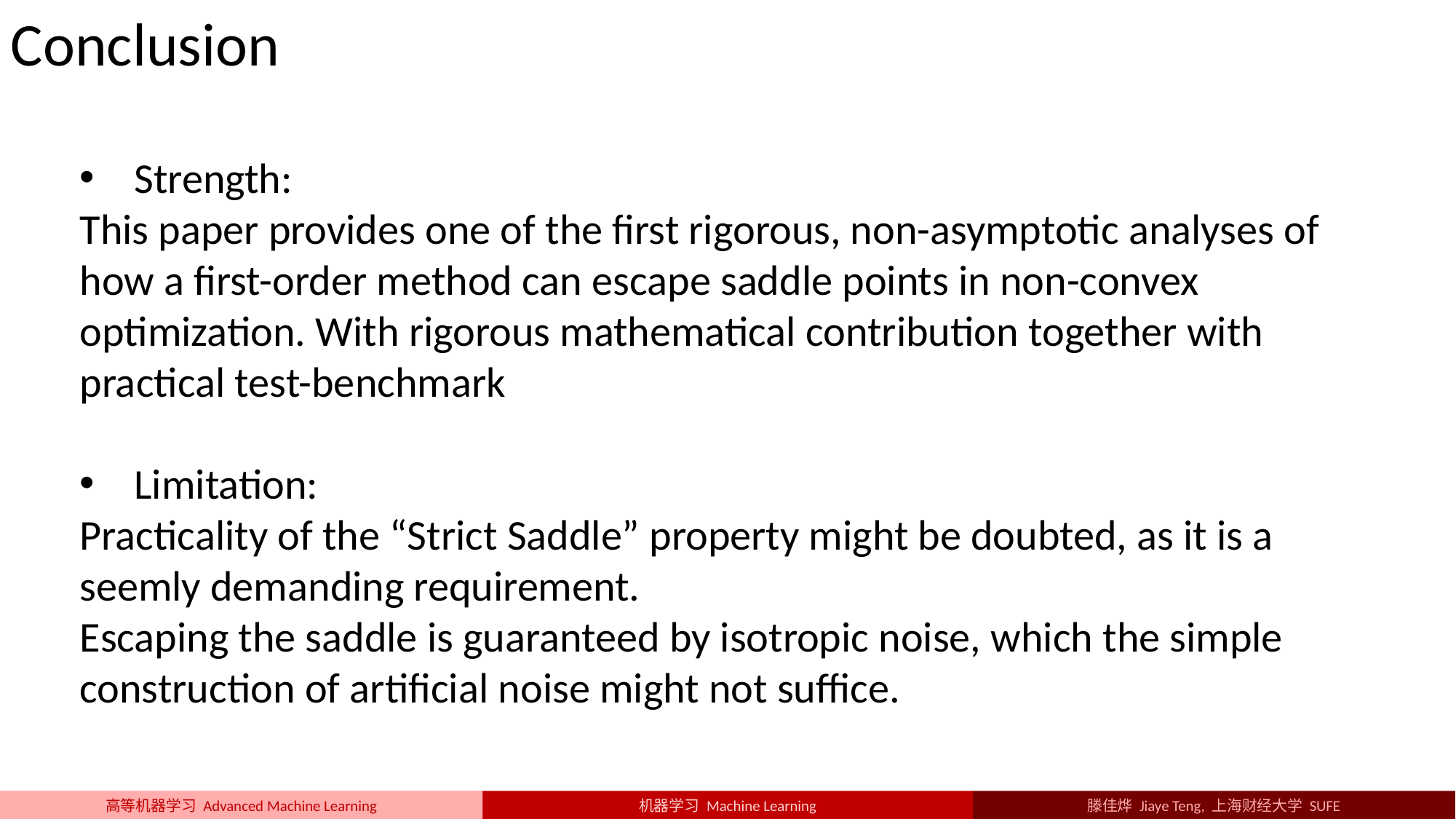

Conclusion
Strength:
This paper provides one of the first rigorous, non-asymptotic analyses of how a first-order method can escape saddle points in non-convex optimization. With rigorous mathematical contribution together with practical test-benchmark

Limitation:
Practicality of the “Strict Saddle” property might be doubted, as it is a seemly demanding requirement.
Escaping the saddle is guaranteed by isotropic noise, which the simple construction of artificial noise might not suffice.

机器学习 Machine Learning

高等机器学习 Advanced Machine Learning

滕佳烨 Jiaye Teng, 上海财经大学 SUFE